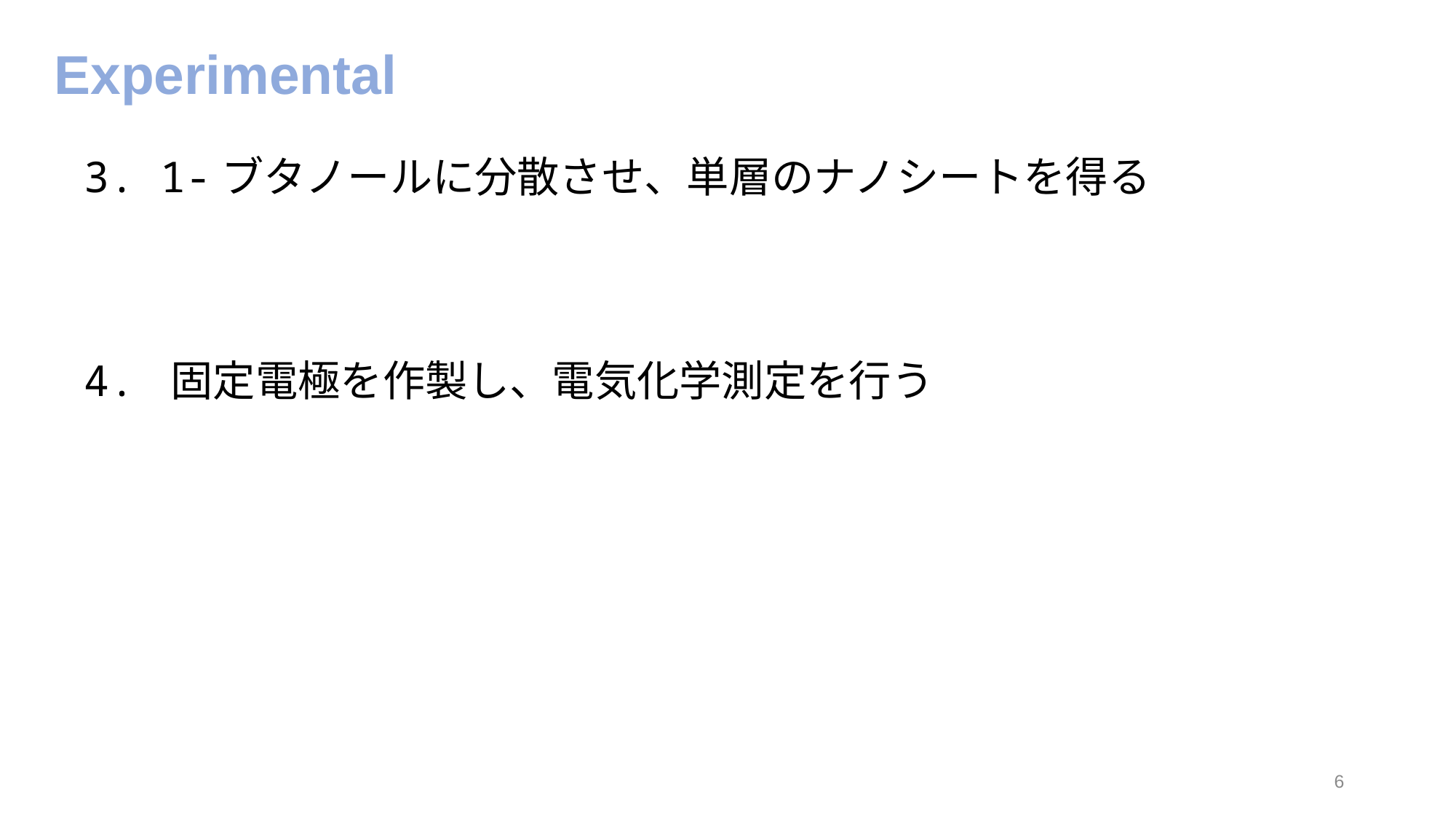

# Experimental
3. 1-ブタノールに分散させ、単層のナノシートを得る

4. 固定電極を作製し、電気化学測定を行う
6